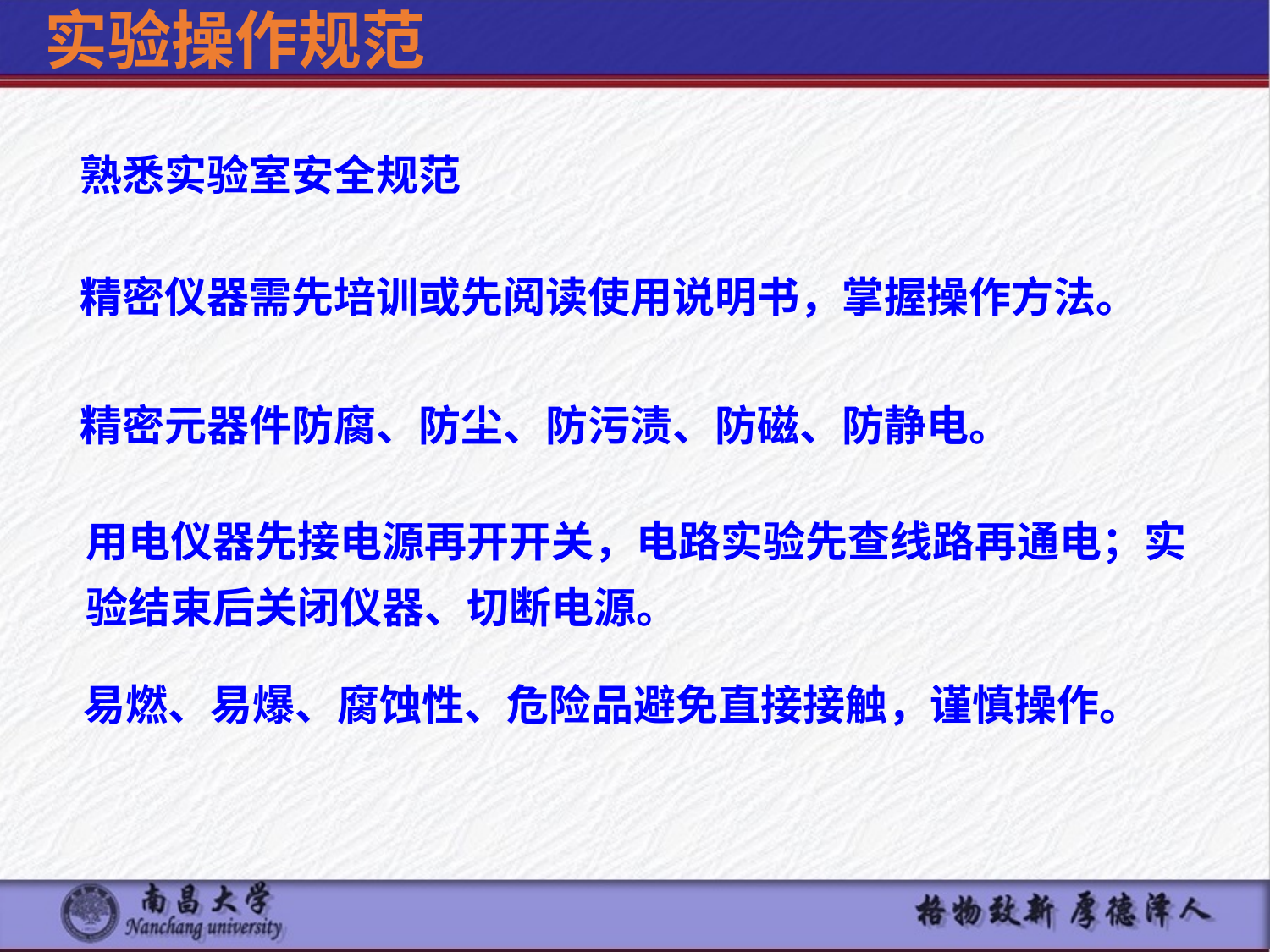

实验操作规范
熟悉实验室安全规范
精密仪器需先培训或先阅读使用说明书，掌握操作方法。
精密元器件防腐、防尘、防污渍、防磁、防静电。
用电仪器先接电源再开开关，电路实验先查线路再通电；实验结束后关闭仪器、切断电源。
易燃、易爆、腐蚀性、危险品避免直接接触，谨慎操作。